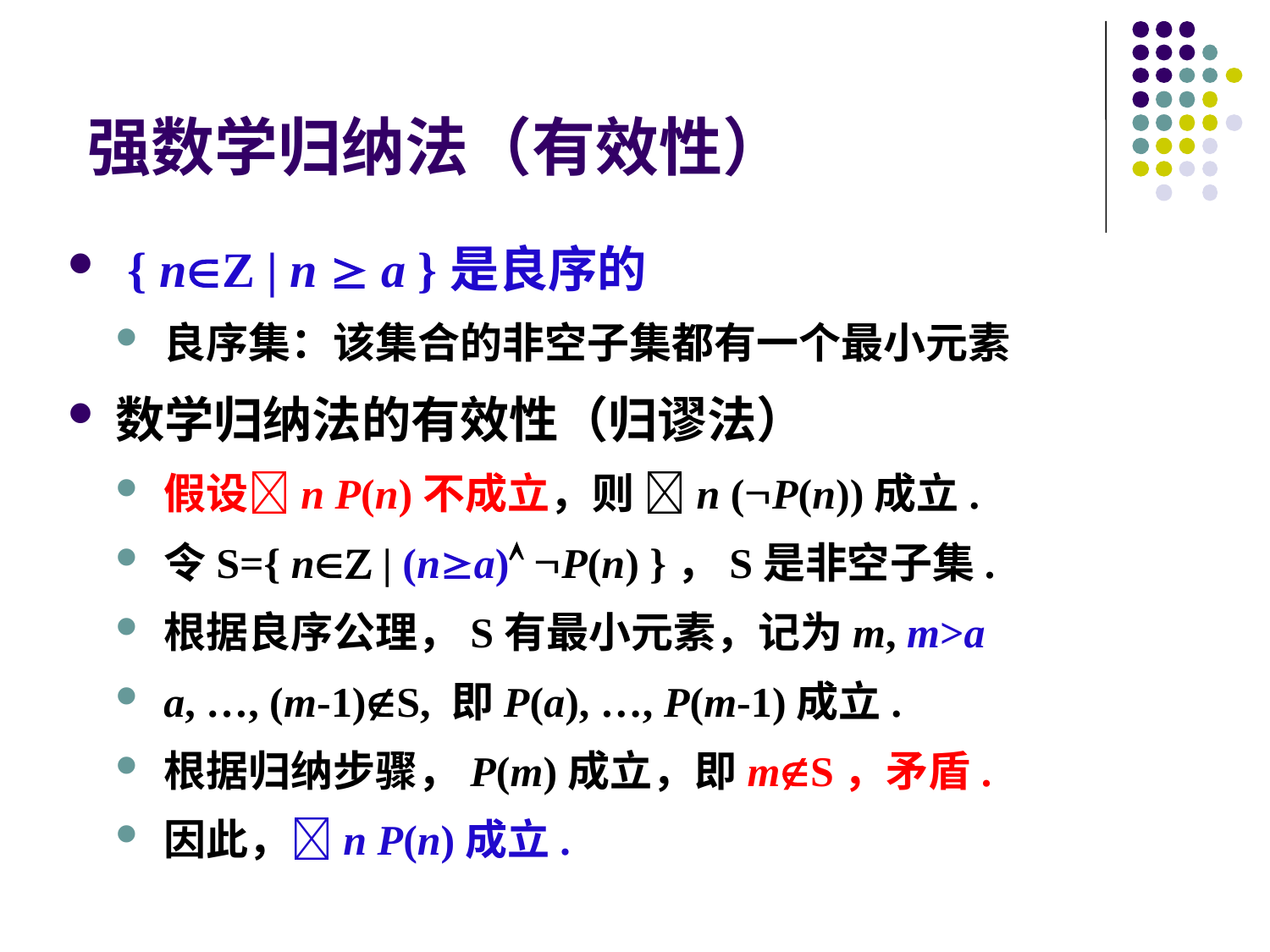

# 强数学归纳法（有效性）
 { n∈Z | n ≥ a }是良序的
良序集：该集合的非空子集都有一个最小元素
数学归纳法的有效性（归谬法）
假设∀n P(n)不成立，则 ∃n (¬P(n))成立.
令S={ n∈Ζ | (n≥a)∧ ¬P(n) }，S是非空子集.
根据良序公理，S有最小元素，记为m, m>a
a, …, (m-1)∉S, 即P(a), …, P(m-1)成立.
根据归纳步骤，P(m)成立，即m∉S，矛盾.
因此，∀n P(n)成立.